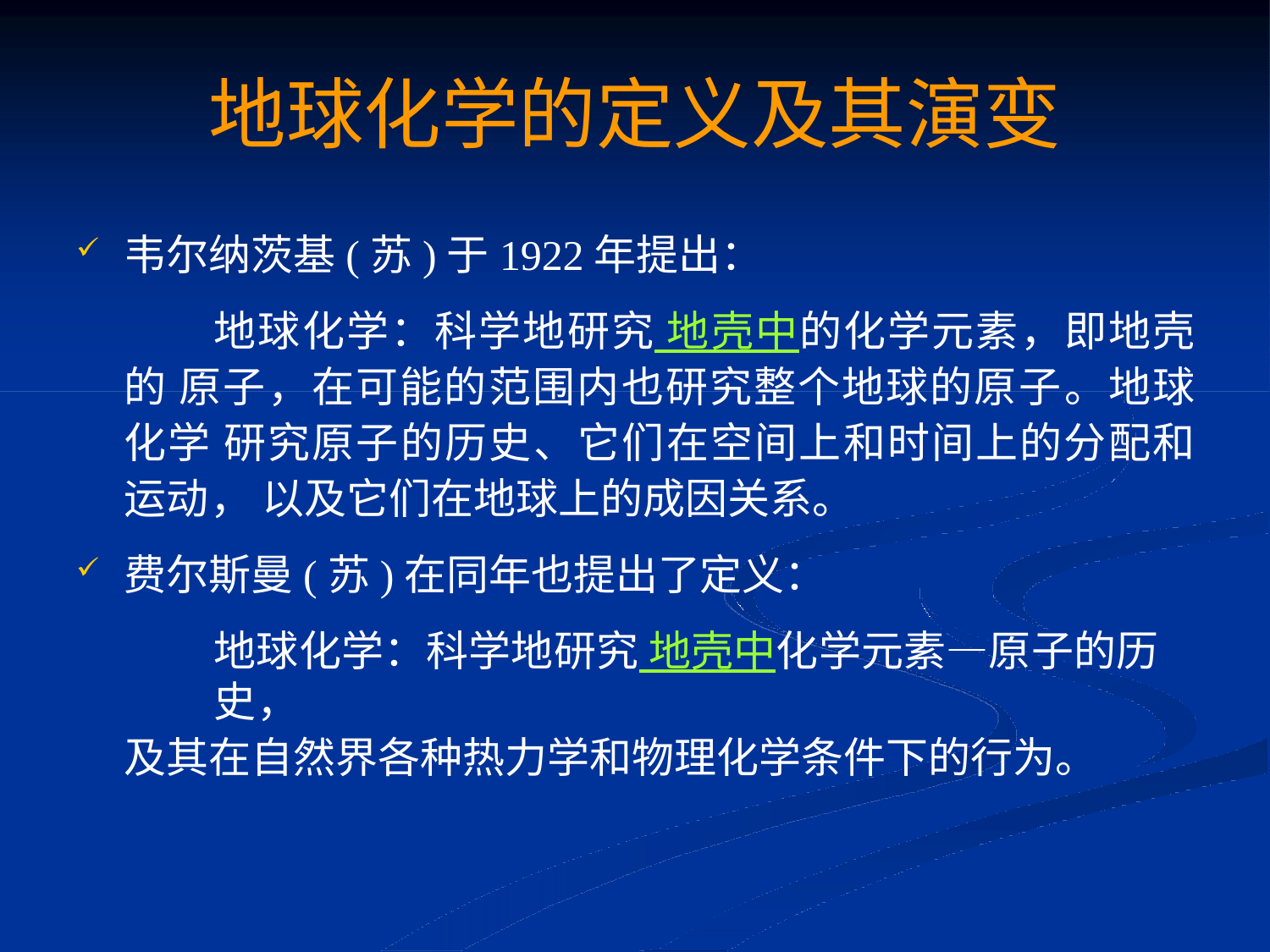

# 地球化学的定义及其演变
韦尔纳茨基(苏)于1922年提出：
地球化学：科学地研究 地壳中的化学元素，即地壳的 原子，在可能的范围内也研究整个地球的原子。地球化学 研究原子的历史、它们在空间上和时间上的分配和运动， 以及它们在地球上的成因关系。
费尔斯曼(苏)在同年也提出了定义：
地球化学：科学地研究 地壳中化学元素—原子的历史，
及其在自然界各种热力学和物理化学条件下的行为。